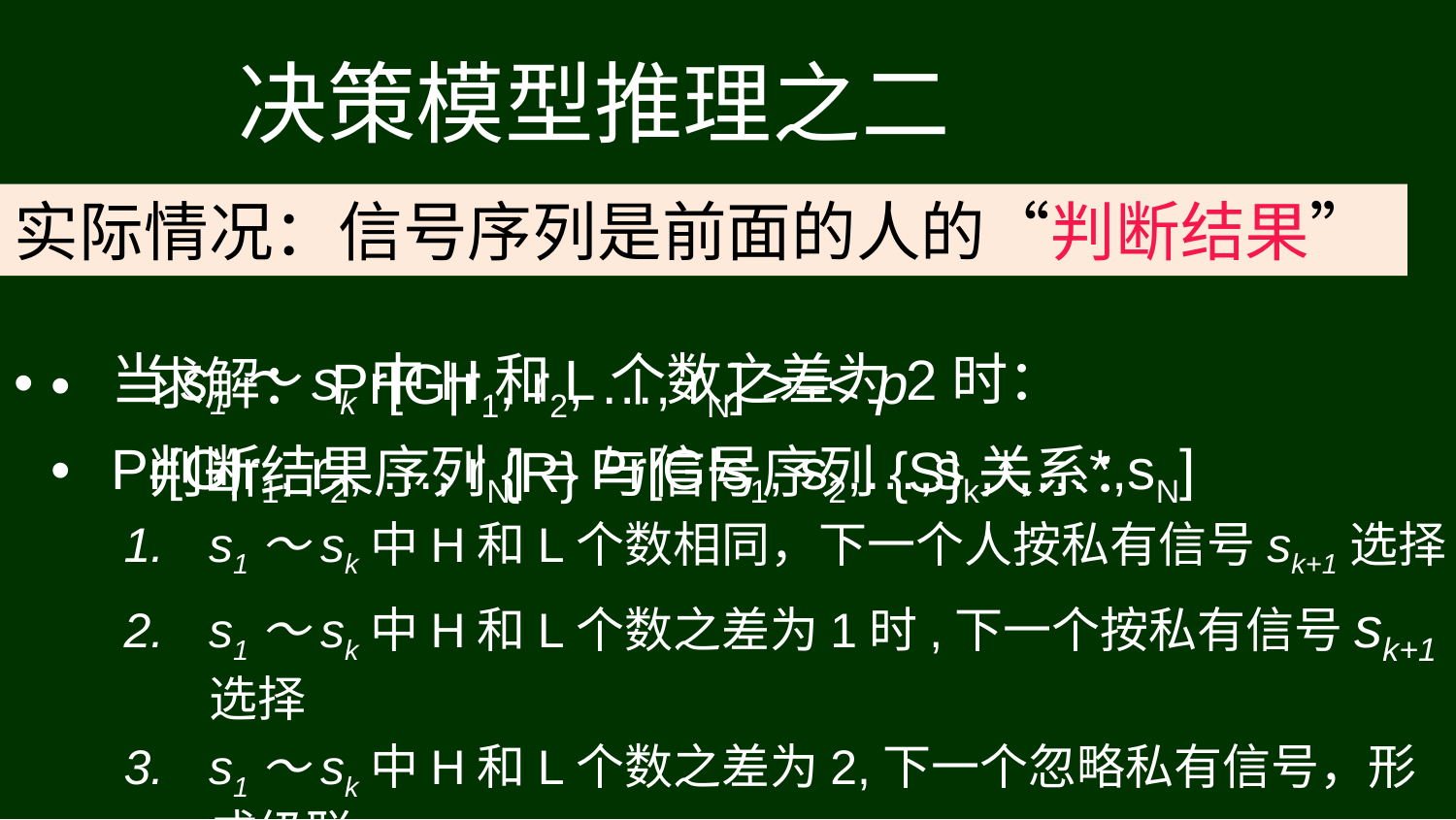

# 决策模型推理之二
实际情况：信号序列是前面的人的“判断结果”
当s1～sk中H和L个数之差为2时：
 	Pr[G|r1, r2, …, rN] = Pr[G|s1, s2,…,sk,*,…*,sN]

求解：Pr[G|r1, r2, …, rN] >=< p
判断结果序列{R}与信号序列{S}关系：
s1～sk中H和L个数相同，下一个人按私有信号sk+1选择
s1～sk中H和L个数之差为1时,下一个按私有信号sk+1选择
s1～sk中H和L个数之差为2,下一个忽略私有信号，形成级联